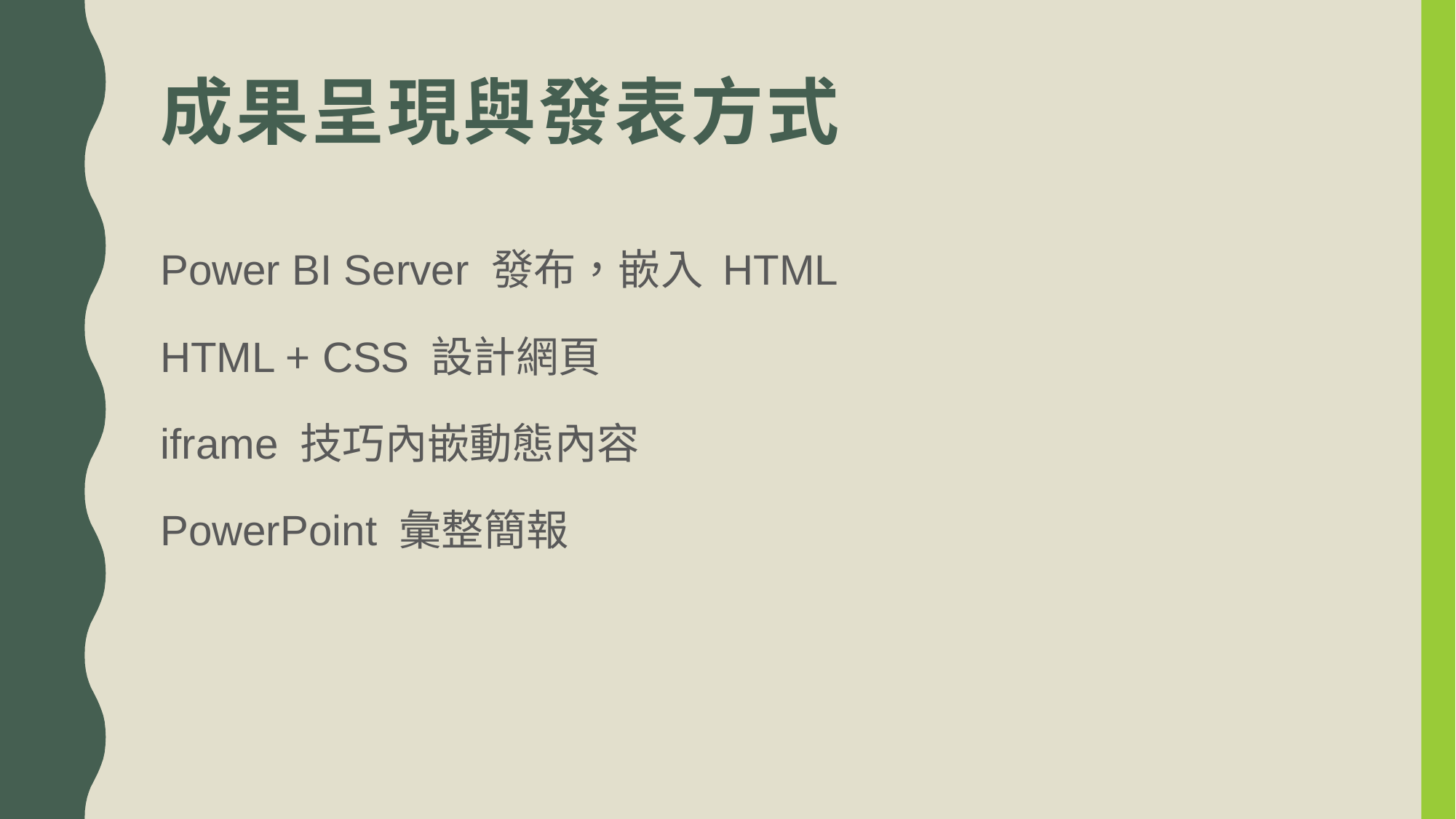

# 成果呈現與發表方式
Power BI Server 發布，嵌入 HTML
HTML + CSS 設計網頁
iframe 技巧內嵌動態內容
PowerPoint 彙整簡報